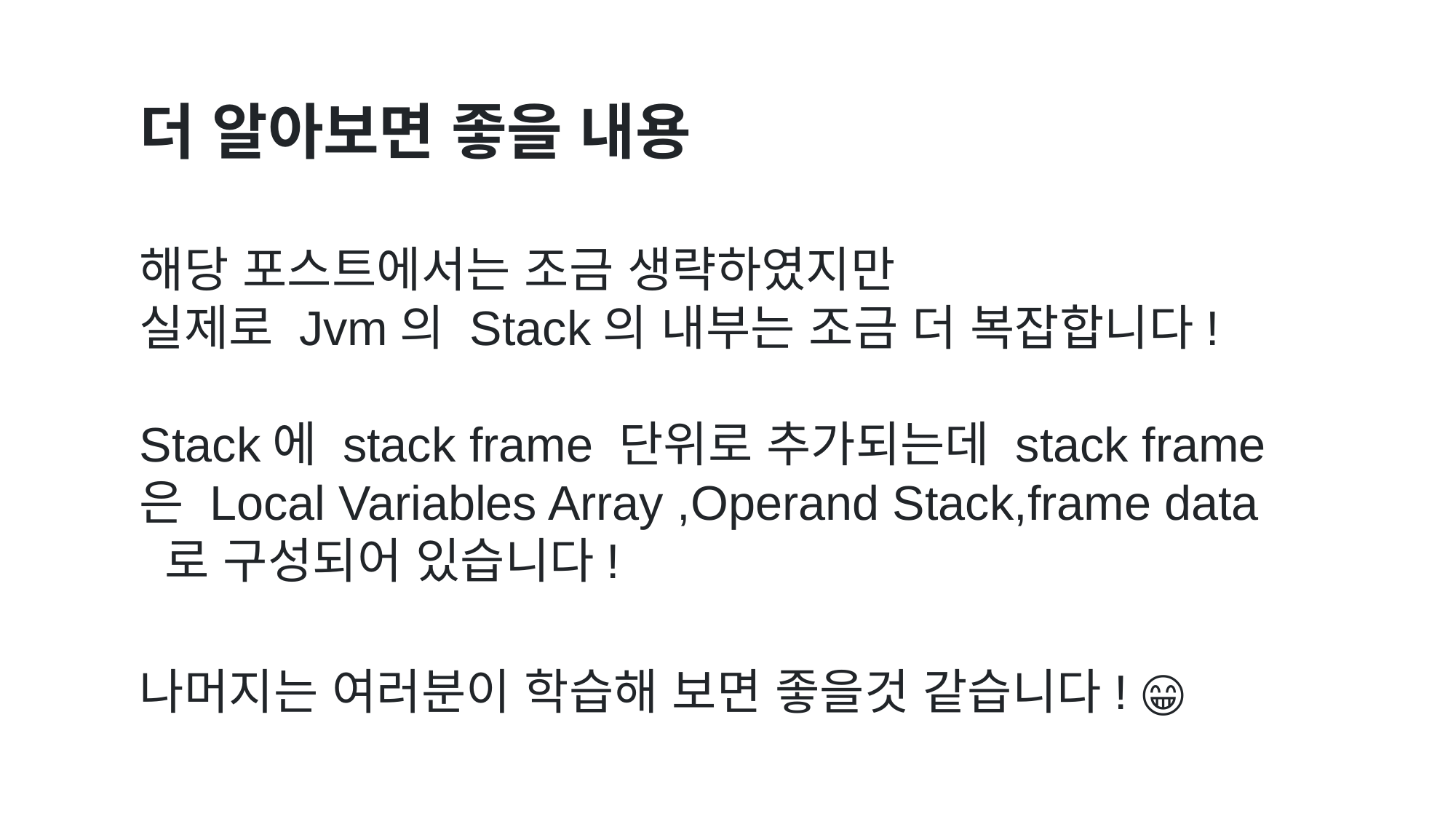

더 알아보면 좋을 내용

해당 포스트에서는 조금 생략하였지만
실제로 Jvm의 Stack의 내부는 조금 더 복잡합니다!

Stack에 stack frame 단위로 추가되는데 stack frame은 Local Variables Array ,Operand Stack,frame data
 로 구성되어 있습니다!

나머지는 여러분이 학습해 보면 좋을것 같습니다! 😁